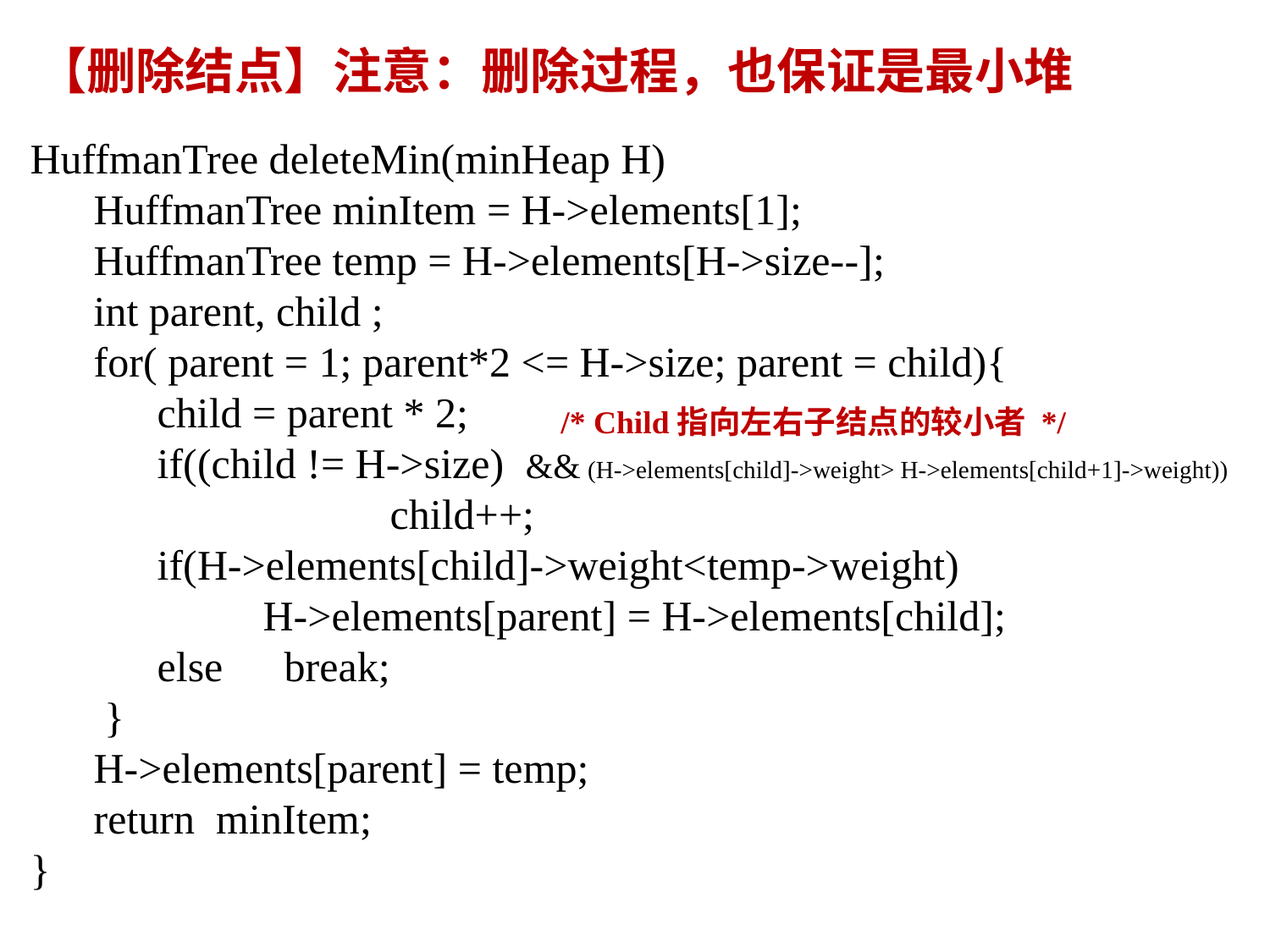

【删除结点】注意：删除过程，也保证是最小堆
HuffmanTree deleteMin(minHeap H)
      HuffmanTree minItem = H->elements[1];
      HuffmanTree temp = H->elements[H->size--];
      int parent, child ;
      for( parent = 1; parent*2 <= H->size; parent = child){
	child = parent * 2;
	if((child != H->size)  && (H->elements[child]->weight> H->elements[child+1]->weight))	         	          child++;
	if(H->elements[child]->weight<temp->weight)
	          H->elements[parent] = H->elements[child];
	else	break;
       }
      H->elements[parent] = temp;
      return  minItem;
}
/* Child指向左右子结点的较小者 */